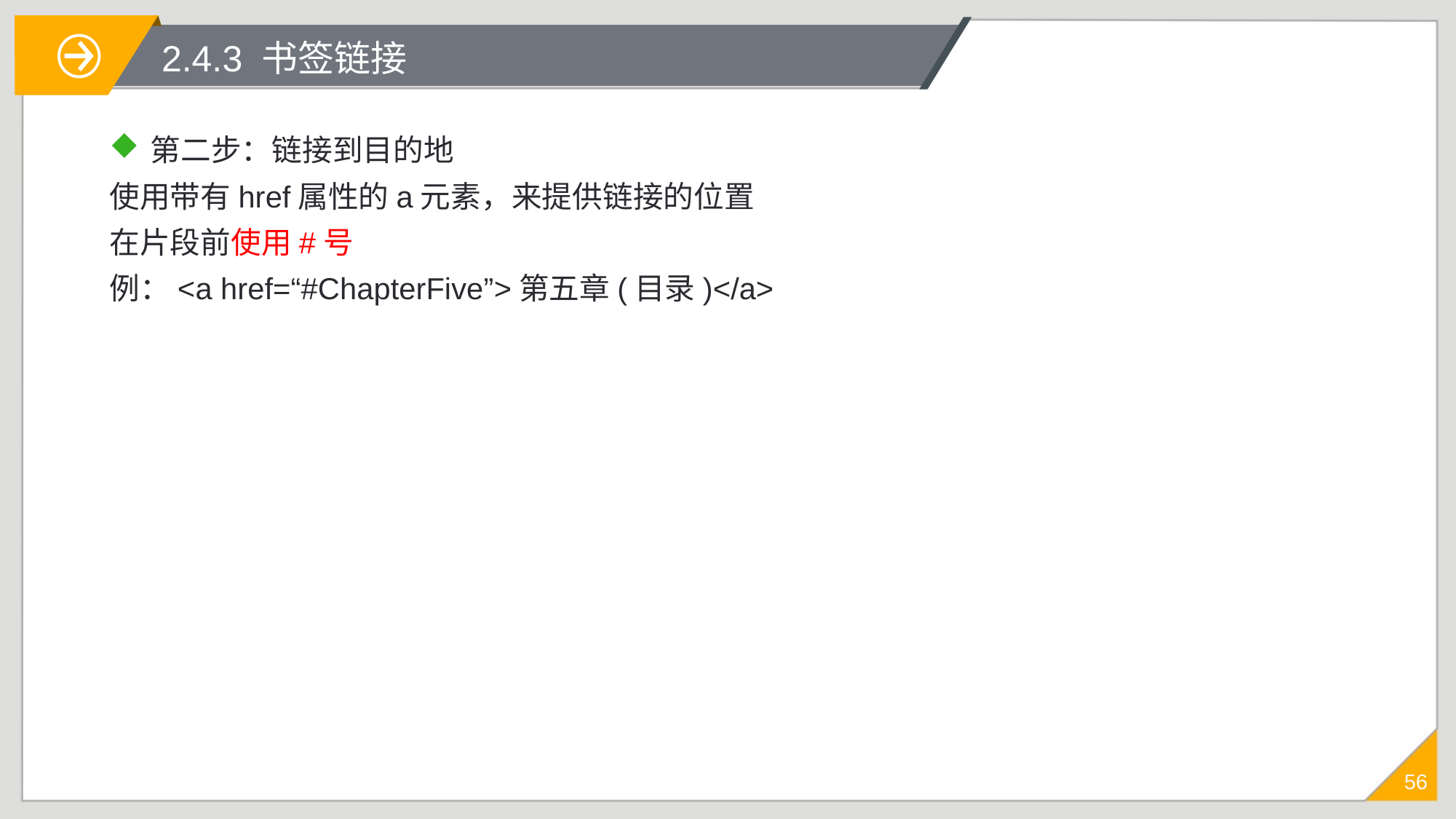

# 2.4.3 书签链接
第二步：链接到目的地
使用带有href属性的a元素，来提供链接的位置
在片段前使用#号
例：<a href=“#ChapterFive”>第五章(目录)</a>